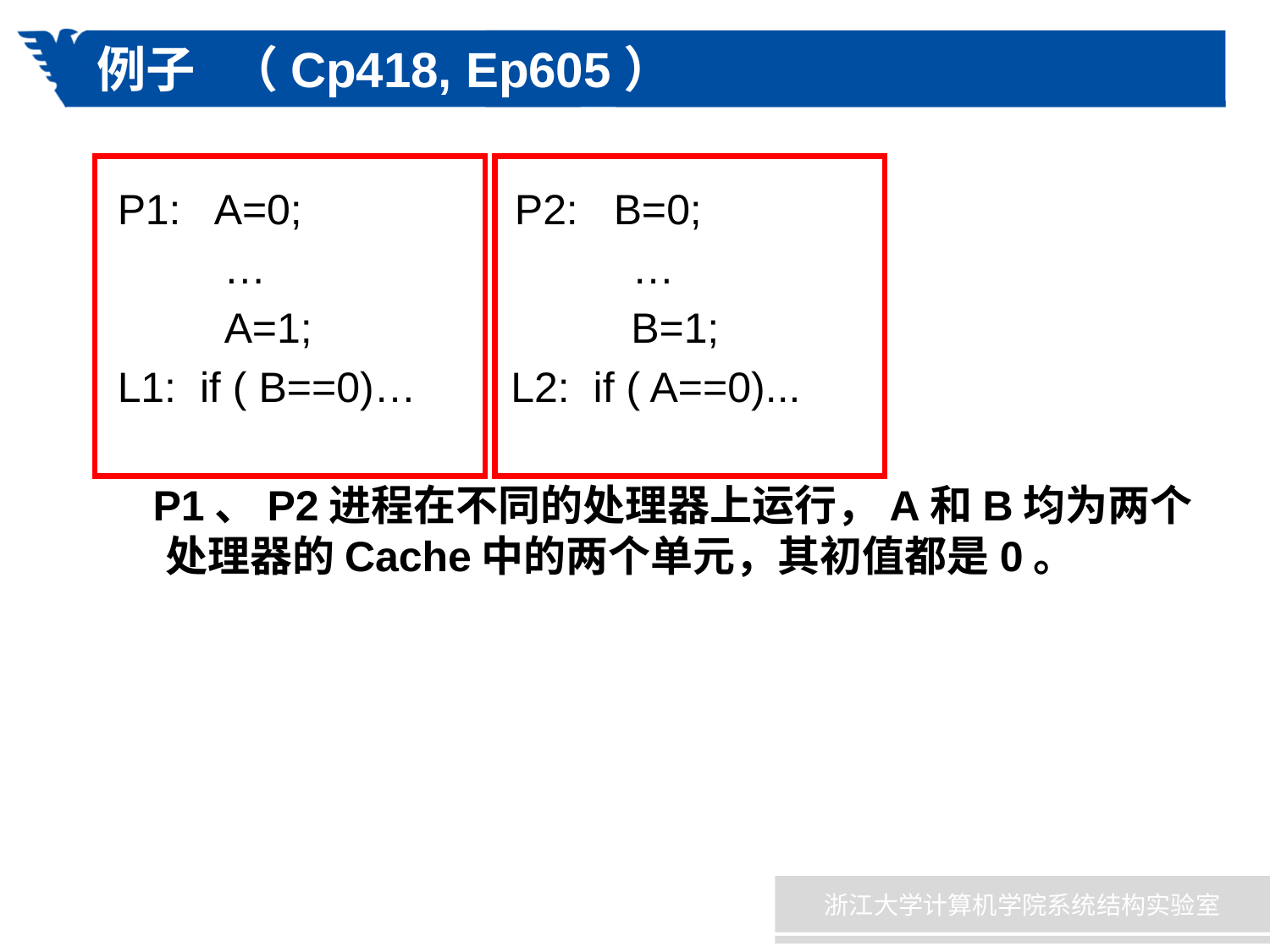

# 例子   （Cp418, Ep605）

P1:   A=0;                  P2:   B=0;
         …                               …
         A=1;                           B=1;
L1:  if ( B==0)…        L2:  if ( A==0)...

   P1、P2进程在不同的处理器上运行，A和B均为两个处理器的Cache中的两个单元，其初值都是0。